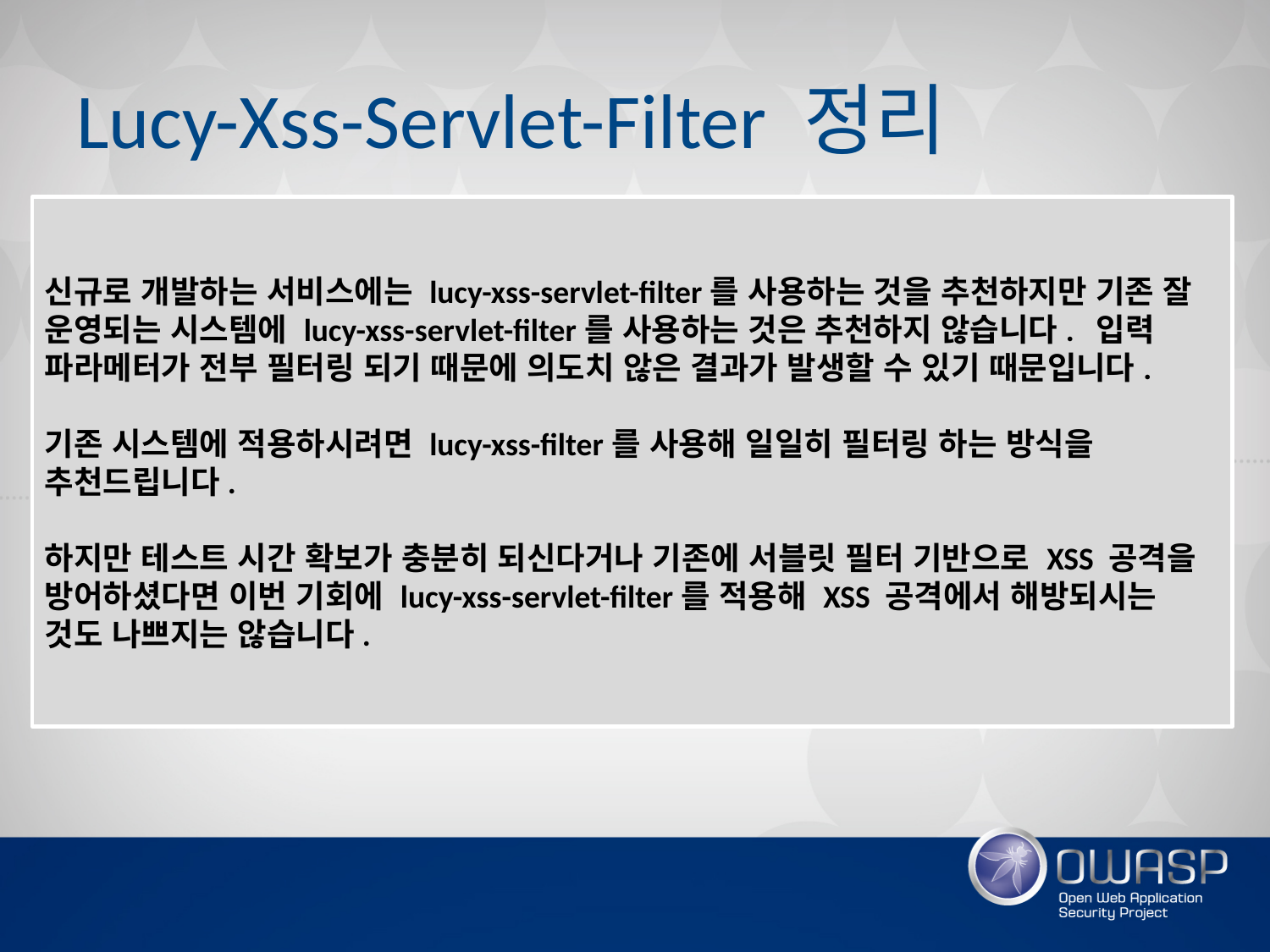

# Lucy-Xss-Servlet-Filter 정리
신규로 개발하는 서비스에는 lucy-xss-servlet-filter를 사용하는 것을 추천하지만 기존 잘 운영되는 시스템에 lucy-xss-servlet-filter를 사용하는 것은 추천하지 않습니다.  입력 파라메터가 전부 필터링 되기 때문에 의도치 않은 결과가 발생할 수 있기 때문입니다.

기존 시스템에 적용하시려면 lucy-xss-filter를 사용해 일일히 필터링 하는 방식을 추천드립니다.

하지만 테스트 시간 확보가 충분히 되신다거나 기존에 서블릿 필터 기반으로 XSS 공격을 방어하셨다면 이번 기회에 lucy-xss-servlet-filter를 적용해 XSS 공격에서 해방되시는 것도 나쁘지는 않습니다.